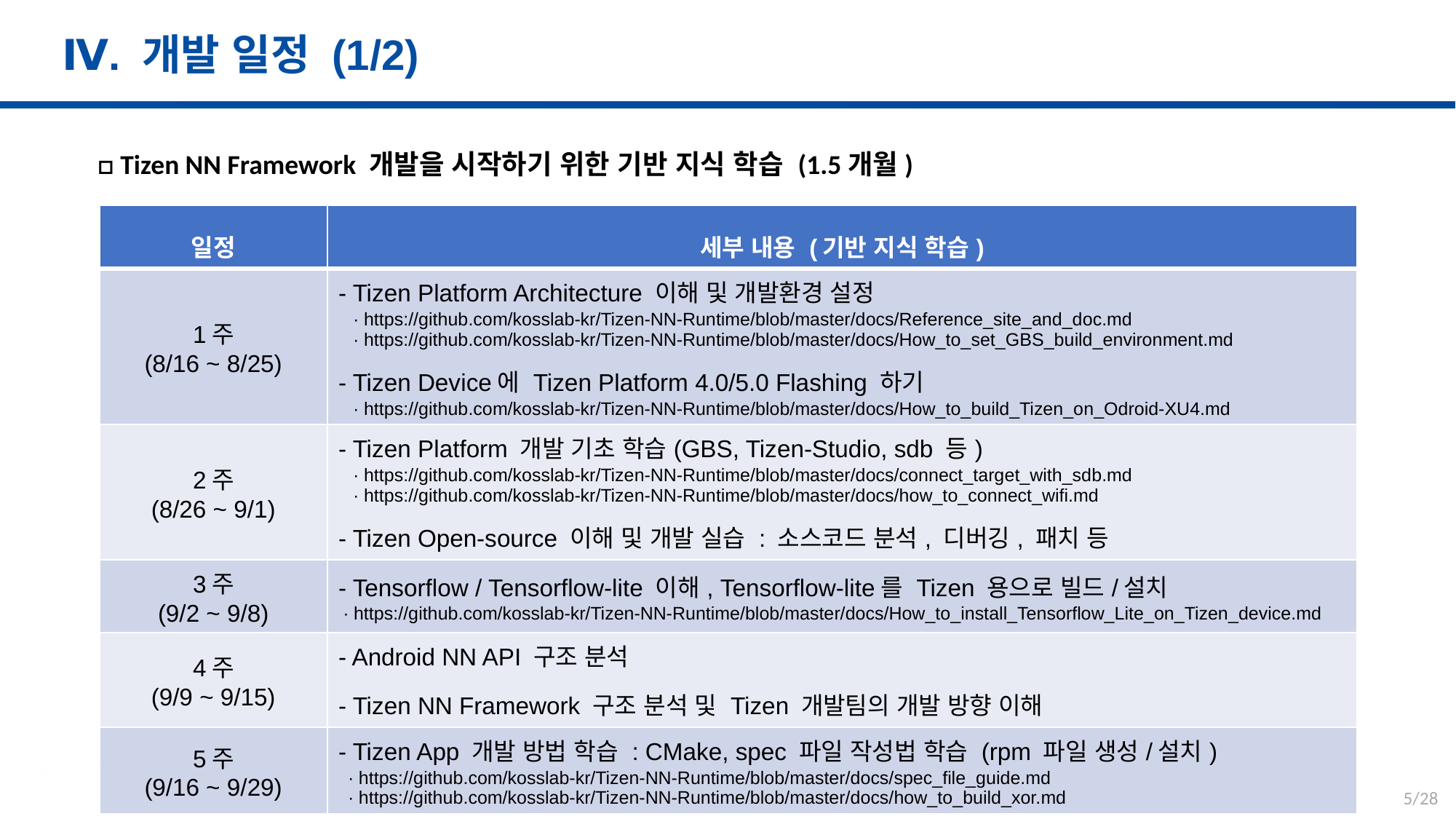

Ⅳ. 개발 일정 (1/2)
□ Tizen NN Framework 개발을 시작하기 위한 기반 지식 학습 (1.5개월)
| 일정 | 세부 내용 (기반 지식 학습) |
| --- | --- |
| 1주 (8/16 ~ 8/25) | - Tizen Platform Architecture 이해 및 개발환경 설정 ∙ https://github.com/kosslab-kr/Tizen-NN-Runtime/blob/master/docs/Reference\_site\_and\_doc.md ∙ https://github.com/kosslab-kr/Tizen-NN-Runtime/blob/master/docs/How\_to\_set\_GBS\_build\_environment.md - Tizen Device에 Tizen Platform 4.0/5.0 Flashing 하기 ∙ https://github.com/kosslab-kr/Tizen-NN-Runtime/blob/master/docs/How\_to\_build\_Tizen\_on\_Odroid-XU4.md |
| 2주 (8/26 ~ 9/1) | - Tizen Platform 개발 기초 학습(GBS, Tizen-Studio, sdb 등) ∙ https://github.com/kosslab-kr/Tizen-NN-Runtime/blob/master/docs/connect\_target\_with\_sdb.md ∙ https://github.com/kosslab-kr/Tizen-NN-Runtime/blob/master/docs/how\_to\_connect\_wifi.md - Tizen Open-source 이해 및 개발 실습 : 소스코드 분석, 디버깅, 패치 등 |
| 3주 (9/2 ~ 9/8) | - Tensorflow / Tensorflow-lite 이해, Tensorflow-lite를 Tizen 용으로 빌드/설치 ∙ https://github.com/kosslab-kr/Tizen-NN-Runtime/blob/master/docs/How\_to\_install\_Tensorflow\_Lite\_on\_Tizen\_device.md |
| 4주 (9/9 ~ 9/15) | - Android NN API 구조 분석 - Tizen NN Framework 구조 분석 및 Tizen 개발팀의 개발 방향 이해 |
| 5주 (9/16 ~ 9/29) | - Tizen App 개발 방법 학습 : CMake, spec 파일 작성법 학습 (rpm 파일 생성/설치) ∙ https://github.com/kosslab-kr/Tizen-NN-Runtime/blob/master/docs/spec\_file\_guide.md ∙ https://github.com/kosslab-kr/Tizen-NN-Runtime/blob/master/docs/how\_to\_build\_xor.md |
5/28